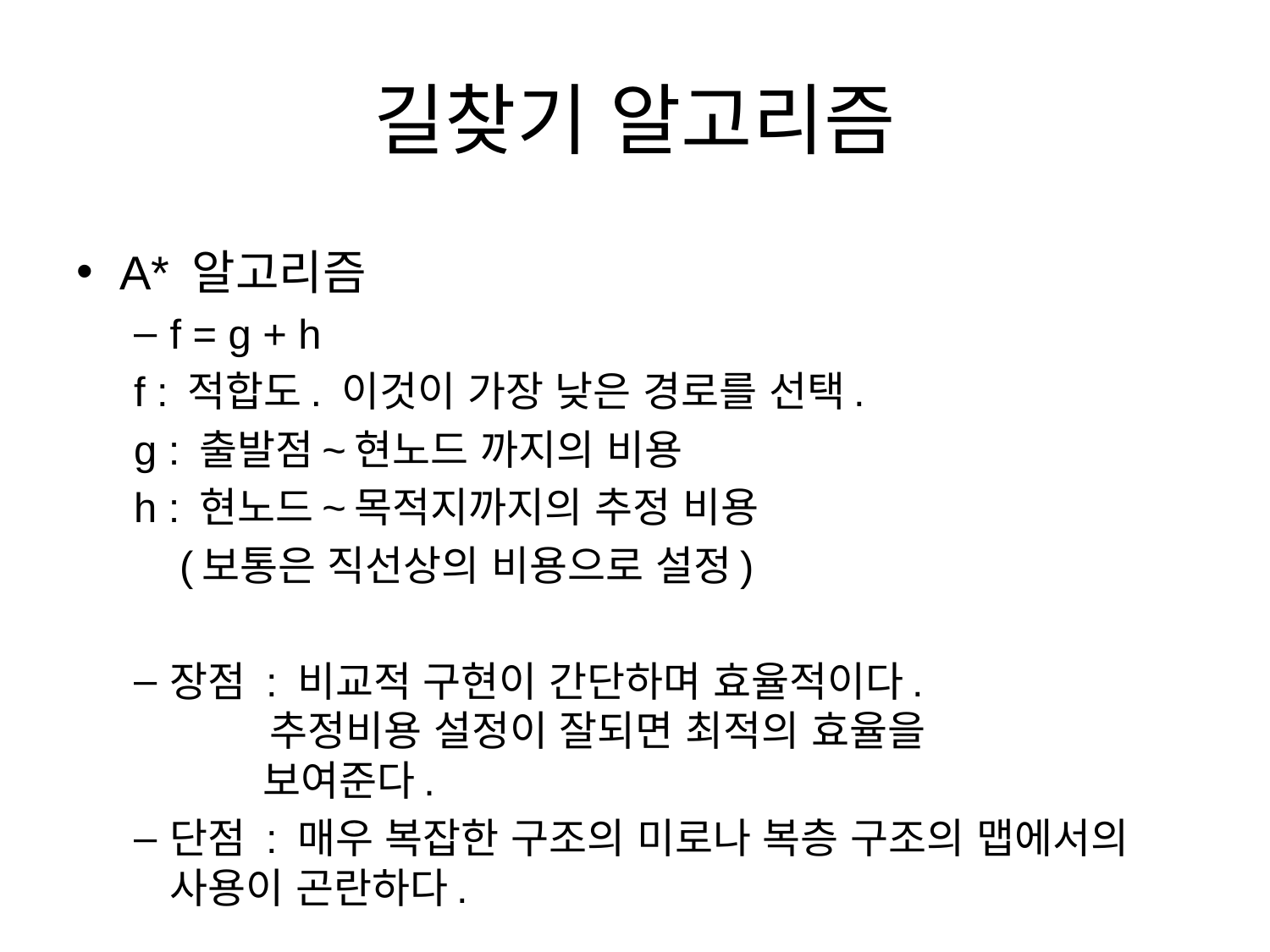

# 길찾기 알고리즘
A* 알고리즘
f = g + h
	f : 적합도. 이것이 가장 낮은 경로를 선택.
	g : 출발점~현노드 까지의 비용
	h : 현노드~목적지까지의 추정 비용
	    (보통은 직선상의 비용으로 설정)

장점 : 비교적 구현이 간단하며 효율적이다.
        추정비용 설정이 잘되면 최적의 효율을
        보여준다.
단점 : 매우 복잡한 구조의 미로나 복층 구조의 맵에서의 사용이 곤란하다.